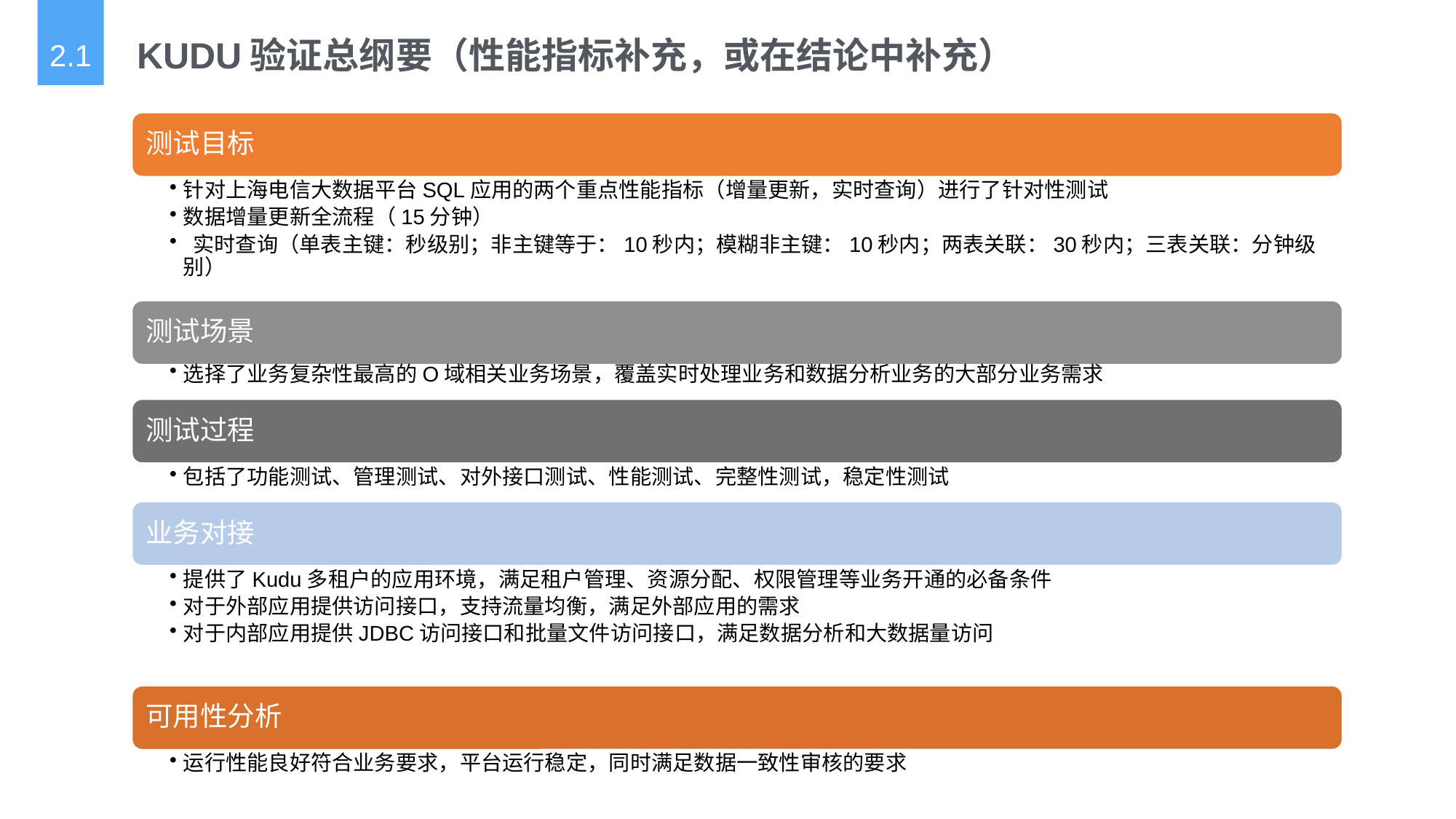

2.1
KUDU验证总纲要（性能指标补充，或在结论中补充）
测试目标
针对上海电信大数据平台SQL应用的两个重点性能指标（增量更新，实时查询）进行了针对性测试
数据增量更新全流程（15分钟）
 实时查询（单表主键：秒级别；非主键等于：10秒内；模糊非主键：10秒内；两表关联：30秒内；三表关联：分钟级别）
测试场景
选择了业务复杂性最高的O域相关业务场景，覆盖实时处理业务和数据分析业务的大部分业务需求
测试过程
包括了功能测试、管理测试、对外接口测试、性能测试、完整性测试，稳定性测试
业务对接
提供了Kudu多租户的应用环境，满足租户管理、资源分配、权限管理等业务开通的必备条件
对于外部应用提供访问接口，支持流量均衡，满足外部应用的需求
对于内部应用提供JDBC访问接口和批量文件访问接口，满足数据分析和大数据量访问
可用性分析
运行性能良好符合业务要求，平台运行稳定，同时满足数据一致性审核的要求